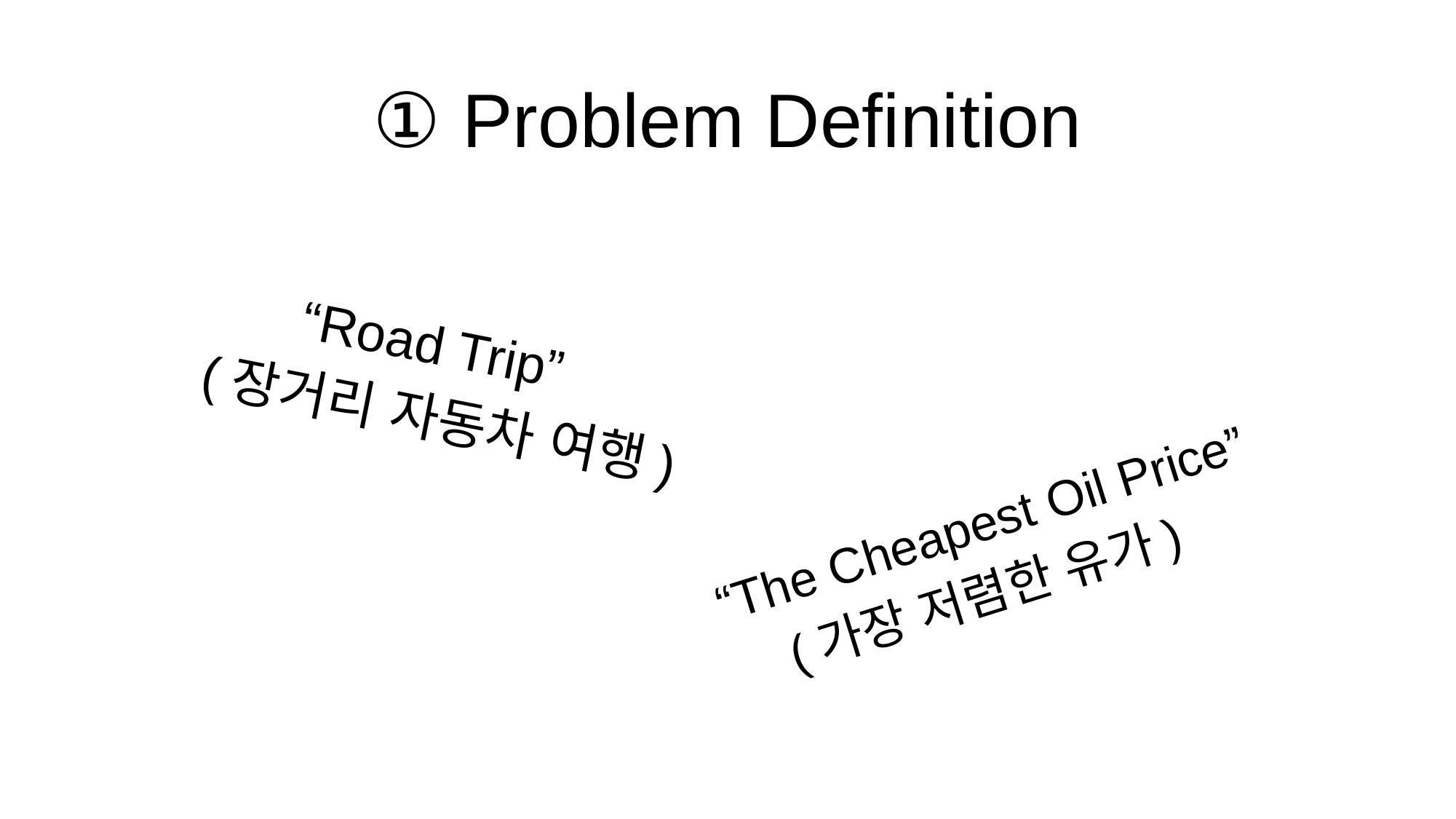

# ① Problem Definition

“The Cheapest Oil Price”
    (가장 저렴한 유가)

      “Road Trip”
(장거리 자동차 여행)